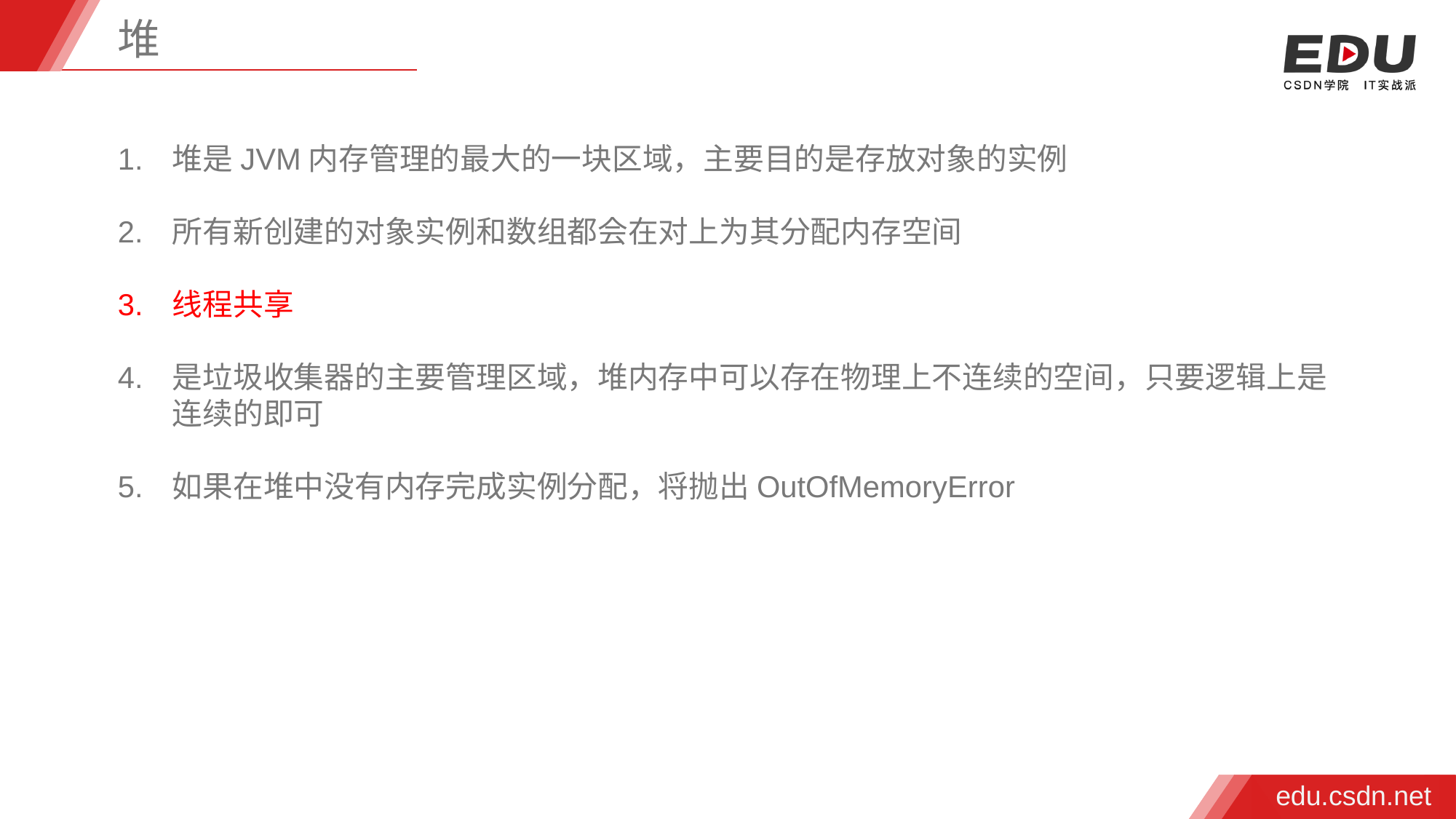

堆
堆是JVM内存管理的最大的一块区域，主要目的是存放对象的实例

所有新创建的对象实例和数组都会在对上为其分配内存空间

线程共享

是垃圾收集器的主要管理区域，堆内存中可以存在物理上不连续的空间，只要逻辑上是连续的即可

如果在堆中没有内存完成实例分配，将抛出OutOfMemoryError
edu.csdn.net